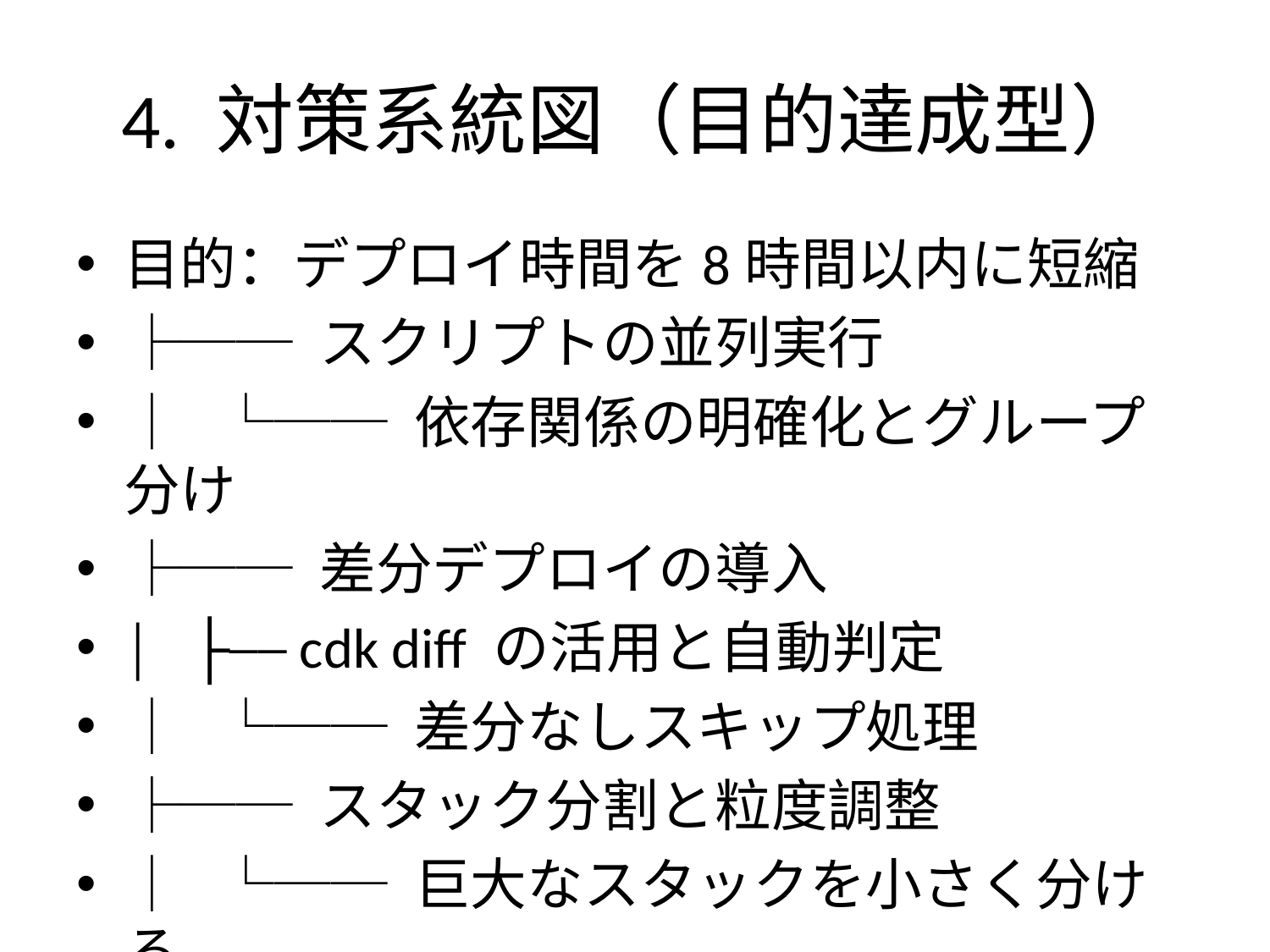

# 4. 対策系統図（目的達成型）
目的：デプロイ時間を8時間以内に短縮
├── スクリプトの並列実行
│   └── 依存関係の明確化とグループ分け
├── 差分デプロイの導入
│   ├── cdk diff の活用と自動判定
│   └── 差分なしスキップ処理
├── スタック分割と粒度調整
│   └── 巨大なスタックを小さく分ける
├── Slack通知の導入
│   └── デプロイ完了通知で即確認
├── CIツール導入
│   └── JenkinsやGitHub Actionsで自動実行